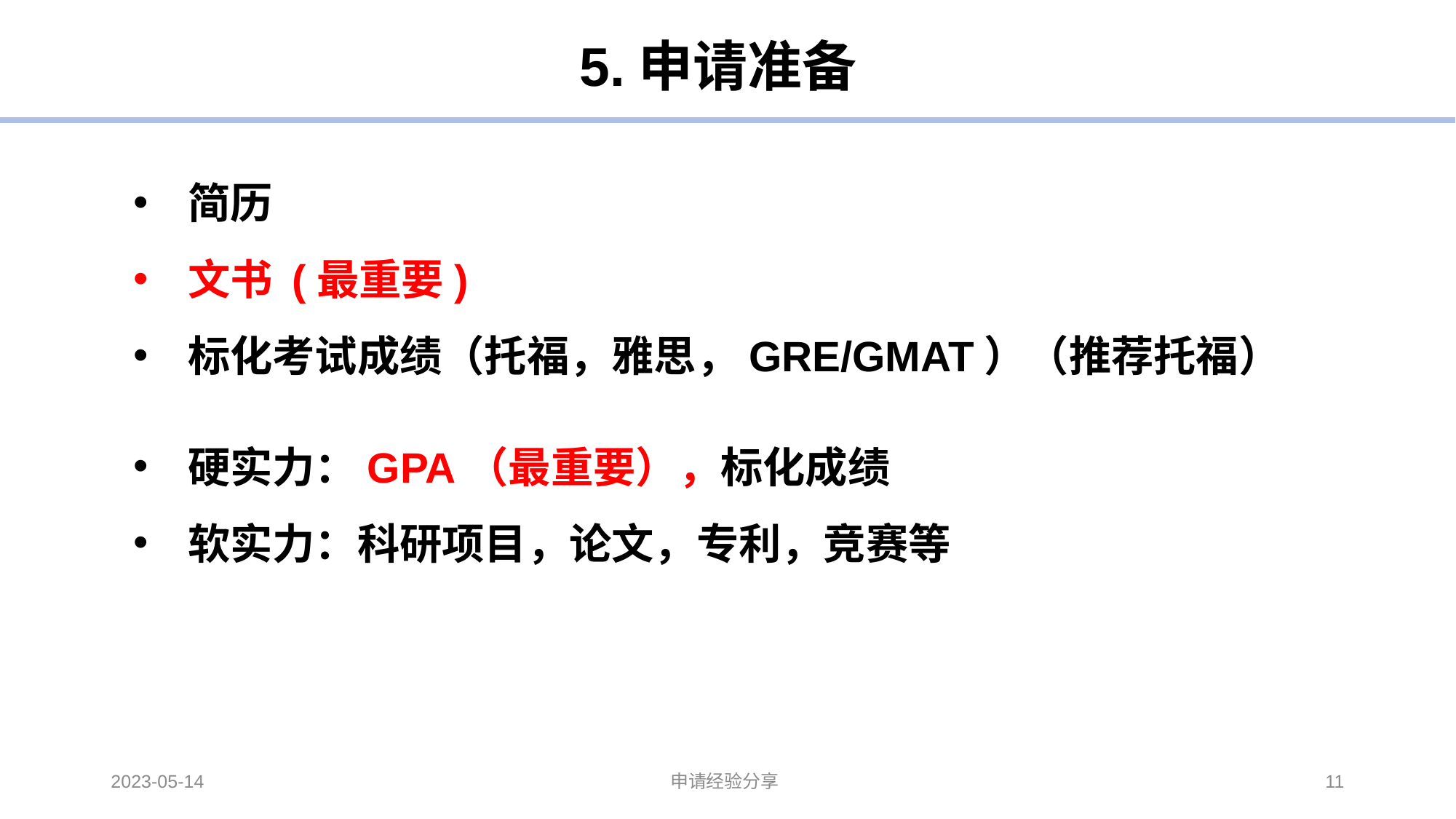

5.申请准备
简历
文书 (最重要)
标化考试成绩（托福，雅思，GRE/GMAT）（推荐托福）
硬实力：GPA（最重要），标化成绩
软实力：科研项目，论文，专利，竞赛等
2023-05-14
申请经验分享
11